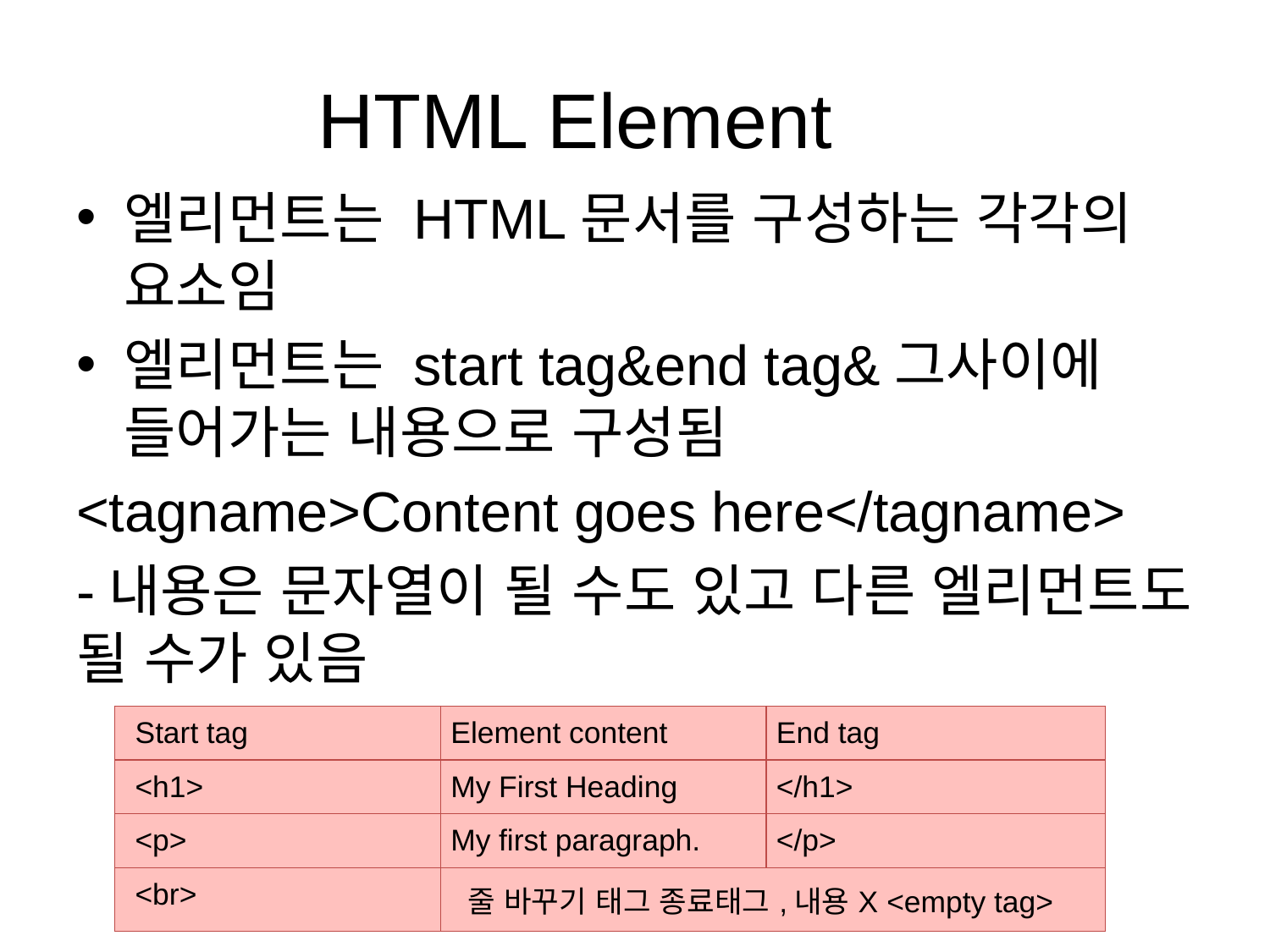

# HTML Element
엘리먼트는 HTML문서를 구성하는 각각의 요소임
엘리먼트는 start tag&end tag&그사이에 들어가는 내용으로 구성됨
<tagname>Content goes here</tagname>
-내용은 문자열이 될 수도 있고 다른 엘리먼트도 될 수가 있음

| Start tag | Element content | End tag |
| --- | --- | --- |
| <h1> | My First Heading | </h1> |
| <p> | My first paragraph. | </p> |
| <br> | 줄 바꾸기 태그 종료태그,내용X <empty tag> |  |